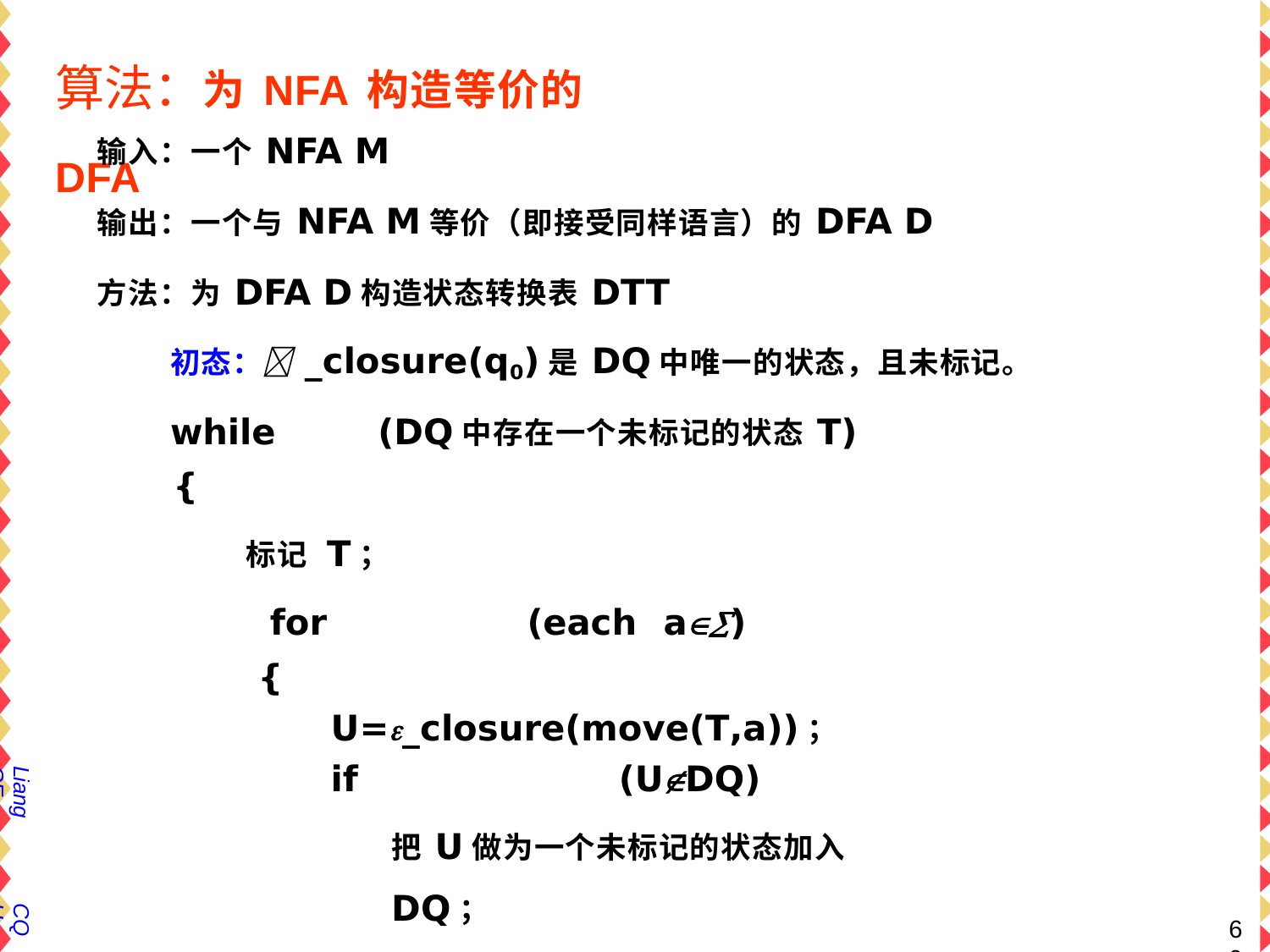

# 算法：为NFA构造等价的DFA
输入：一个NFA M
输出：一个与NFA M等价（即接受同样语言）的DFA D
方法：为DFA D构造状态转换表DTT
初态：ε_closure(q0)是DQ中唯一的状态，且未标记。
while	(DQ中存在一个未标记的状态T)
{
标记 T；
for	(each	a∈∑)
{
U=ε_closure(move(T,a))；  if	(U∉DQ)
把U做为一个未标记的状态加入DQ；
DTT[T,a]：=U;
}
}
Liang GE
CQU
60